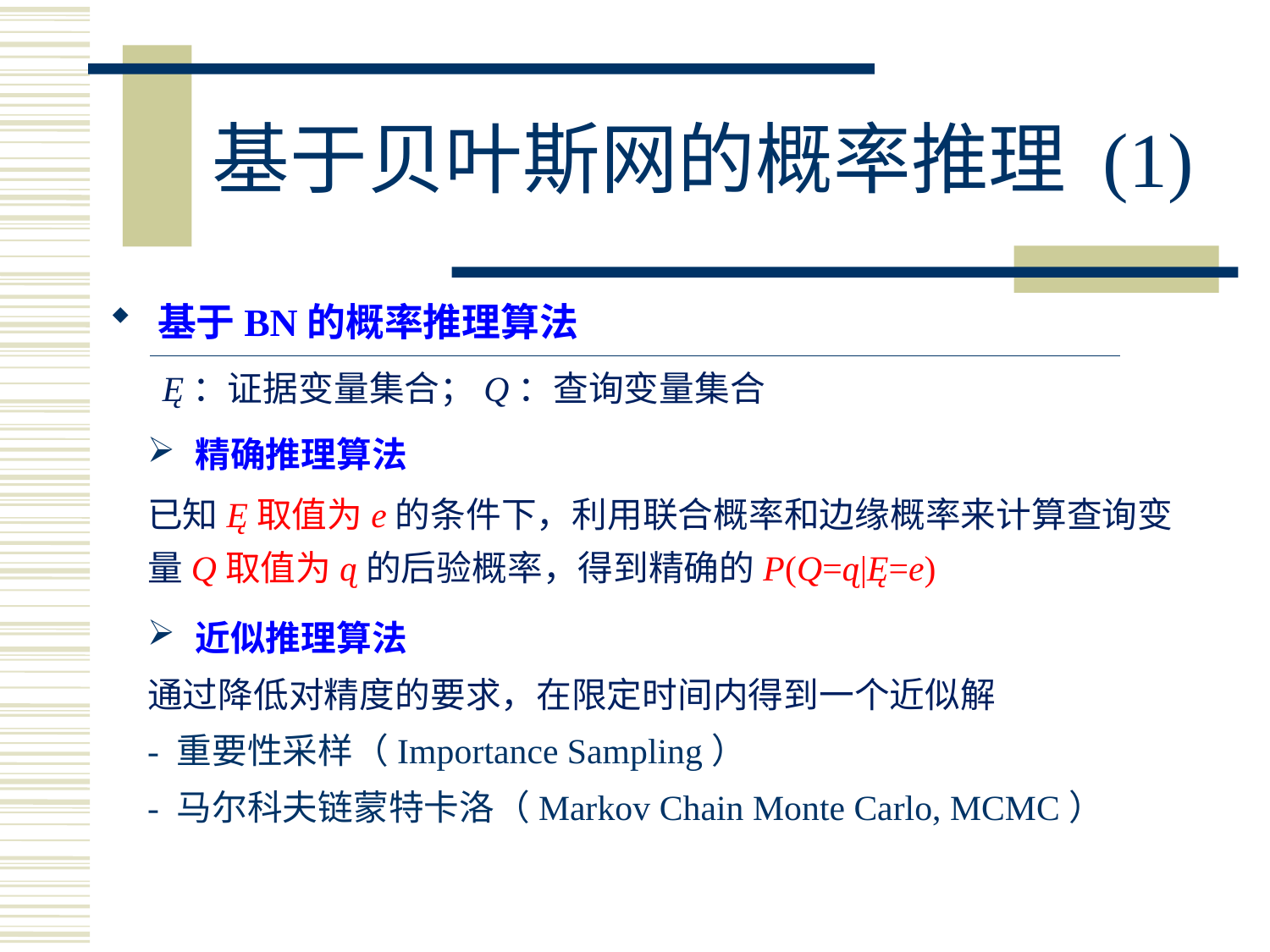

# 基于贝叶斯网的概率推理 (1)
基于BN的概率推理算法
Ę：证据变量集合；Q：查询变量集合
精确推理算法
已知Ę取值为e的条件下，利用联合概率和边缘概率来计算查询变量Q取值为ɋ的后验概率，得到精确的P(Q=ɋ|Ę=e)
近似推理算法
通过降低对精度的要求，在限定时间内得到一个近似解
- 重要性采样（Importance Sampling）
- 马尔科夫链蒙特卡洛（Markov Chain Monte Carlo, MCMC）